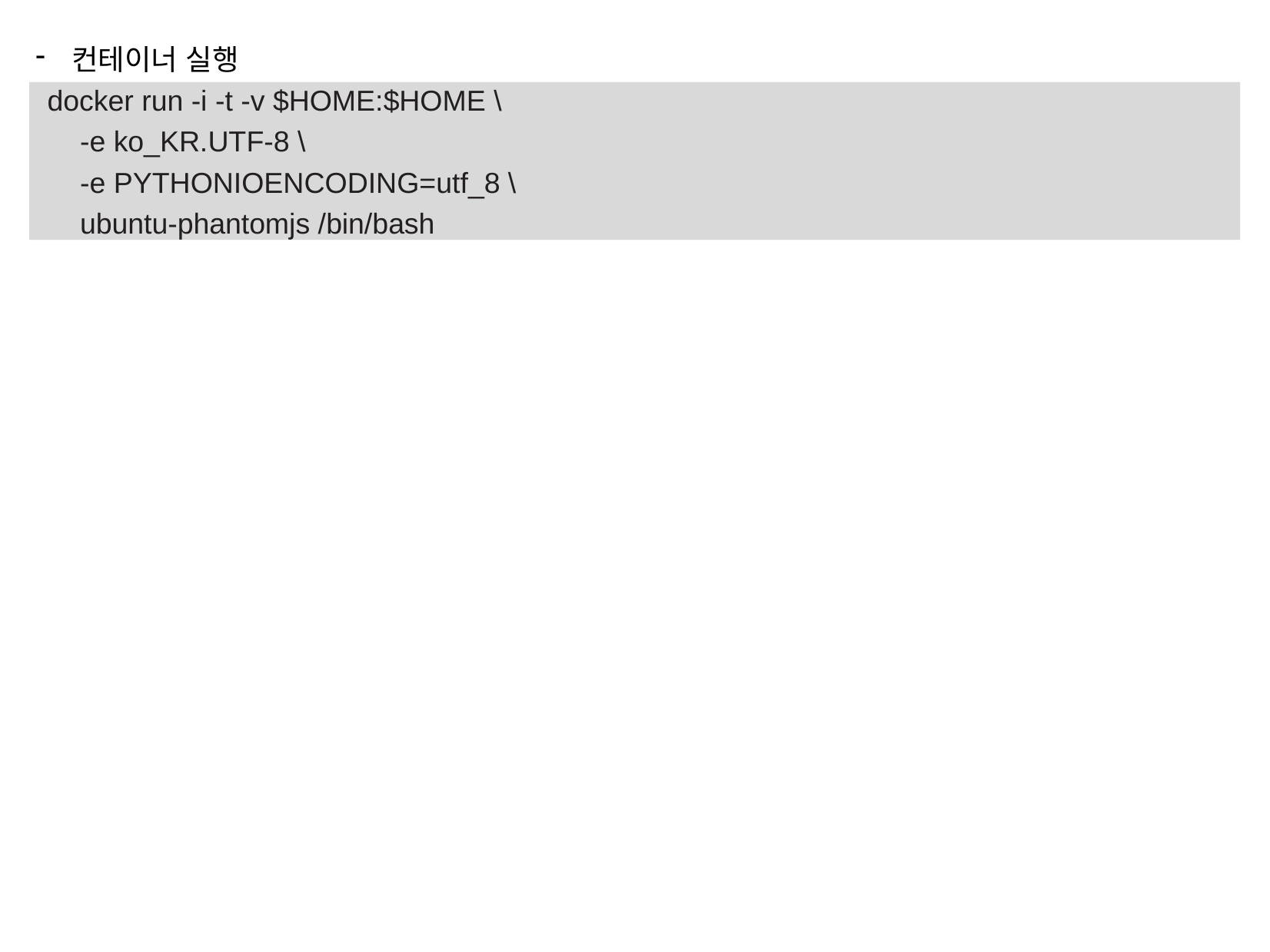

컨테이너 실행

docker run -i -t -v $HOME:$HOME \
-e ko_KR.UTF-8 \
-e PYTHONIOENCODING=utf_8 \
ubuntu-phantomjs /bin/bash